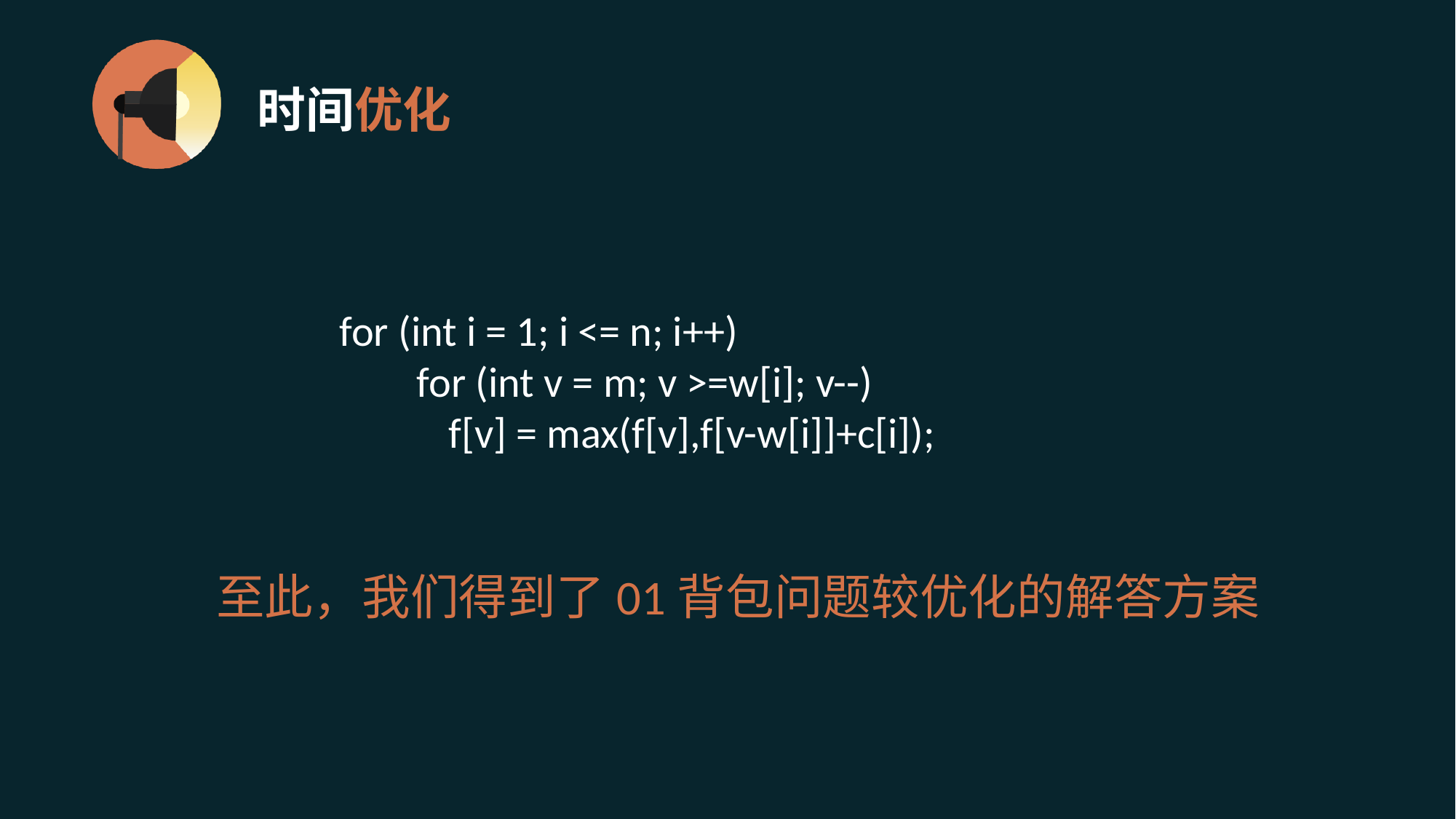

# 时间优化
for (int i = 1; i <= n; i++)
        for (int v = m; v >=w[i]; v--)
	f[v] = max(f[v],f[v-w[i]]+c[i]);

至此，我们得到了01背包问题较优化的解答方案